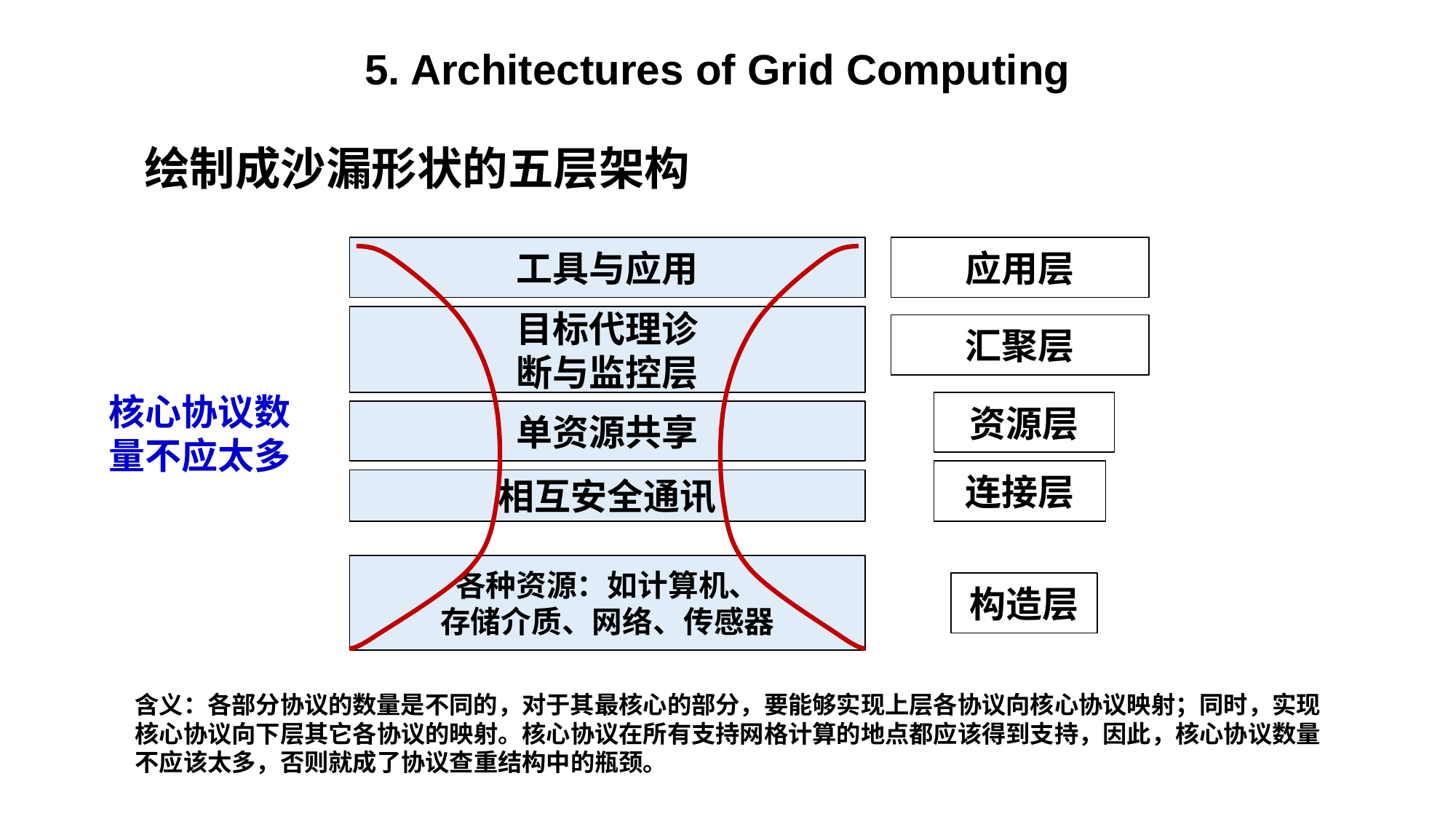

5. Architectures of Grid Computing
绘制成沙漏形状的五层架构
工具与应用
应用层

目标代理诊
断与监控层
汇聚层
核心协议数
量不应太多
资源层
单资源共享
连接层
相互安全通讯
各种资源：如计算机、
存储介质、网络、传感器
构造层
含义：各部分协议的数量是不同的，对于其最核心的部分，要能够实现上层各协议向核心协议映射；同时，实现核心协议向下层其它各协议的映射。核心协议在所有支持网格计算的地点都应该得到支持，因此，核心协议数量不应该太多，否则就成了协议查重结构中的瓶颈。